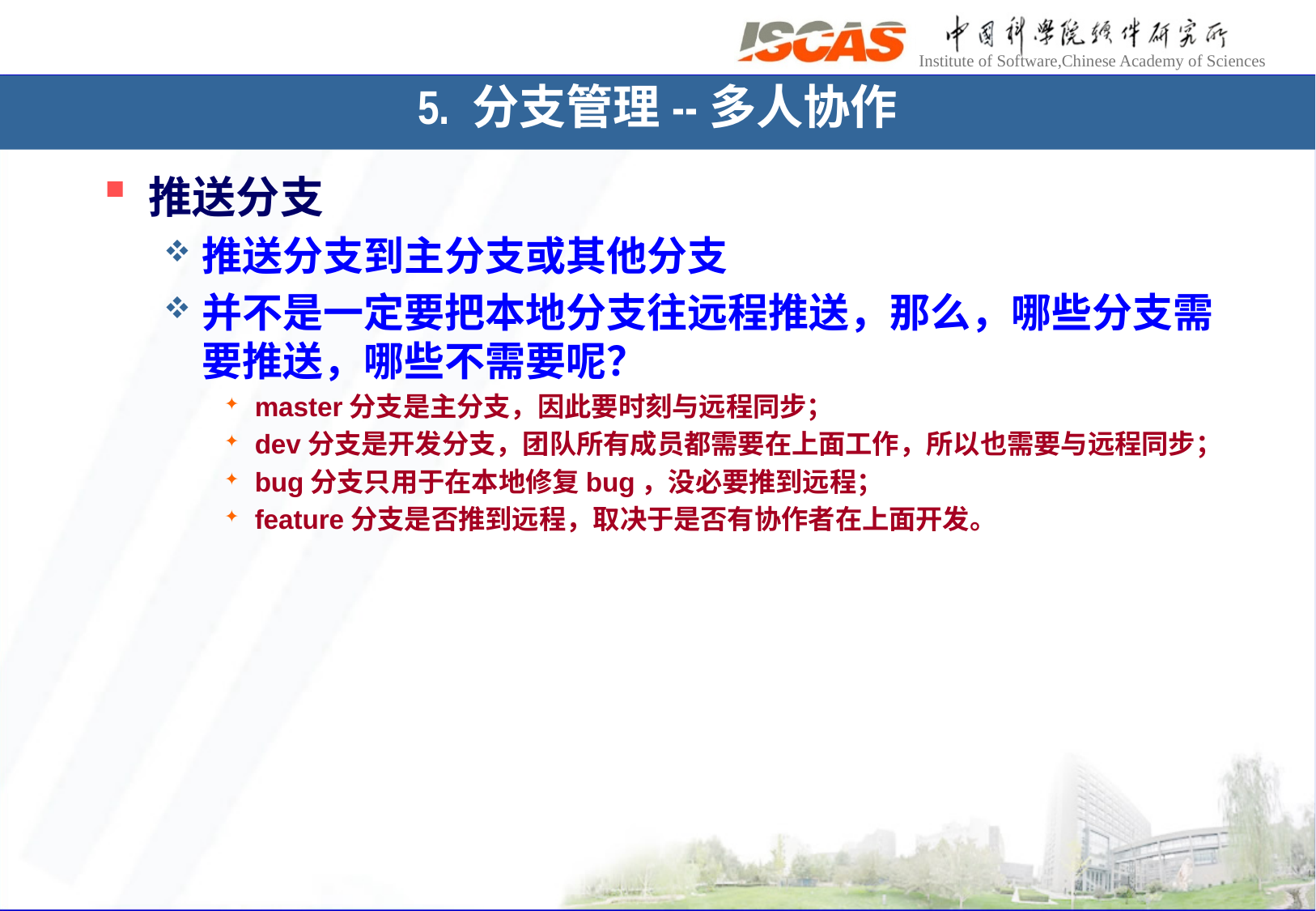

5. 分支管理--多人协作
推送分支
推送分支到主分支或其他分支
并不是一定要把本地分支往远程推送，那么，哪些分支需要推送，哪些不需要呢？
master分支是主分支，因此要时刻与远程同步；
dev分支是开发分支，团队所有成员都需要在上面工作，所以也需要与远程同步；
bug分支只用于在本地修复bug，没必要推到远程；
feature分支是否推到远程，取决于是否有协作者在上面开发。